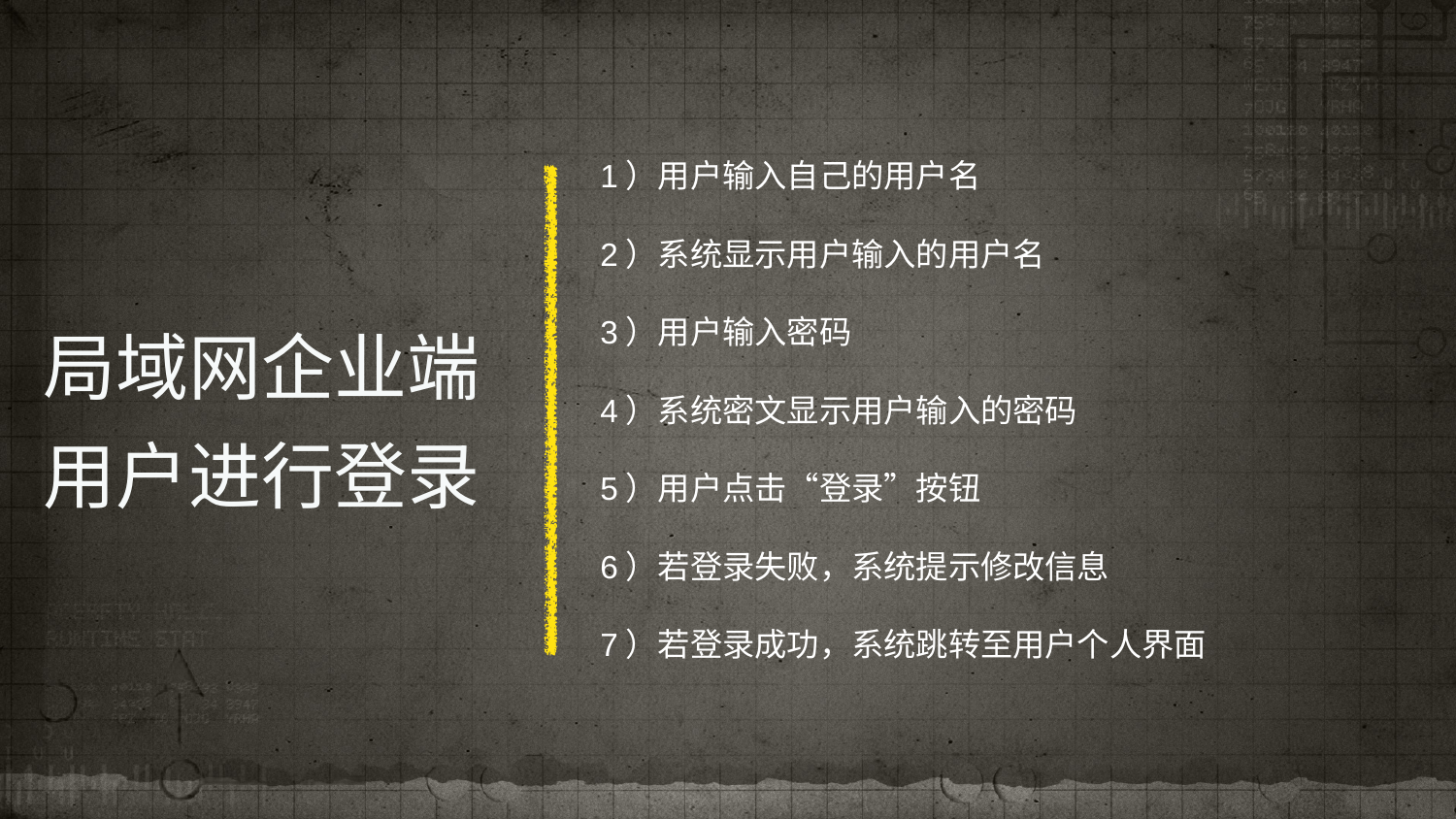

# 局域网企业端用户进行登录
1）用户输入自己的用户名
2）系统显示用户输入的用户名
3）用户输入密码
4）系统密文显示用户输入的密码
5）用户点击“登录”按钮
6）若登录失败，系统提示修改信息
7）若登录成功，系统跳转至用户个人界面